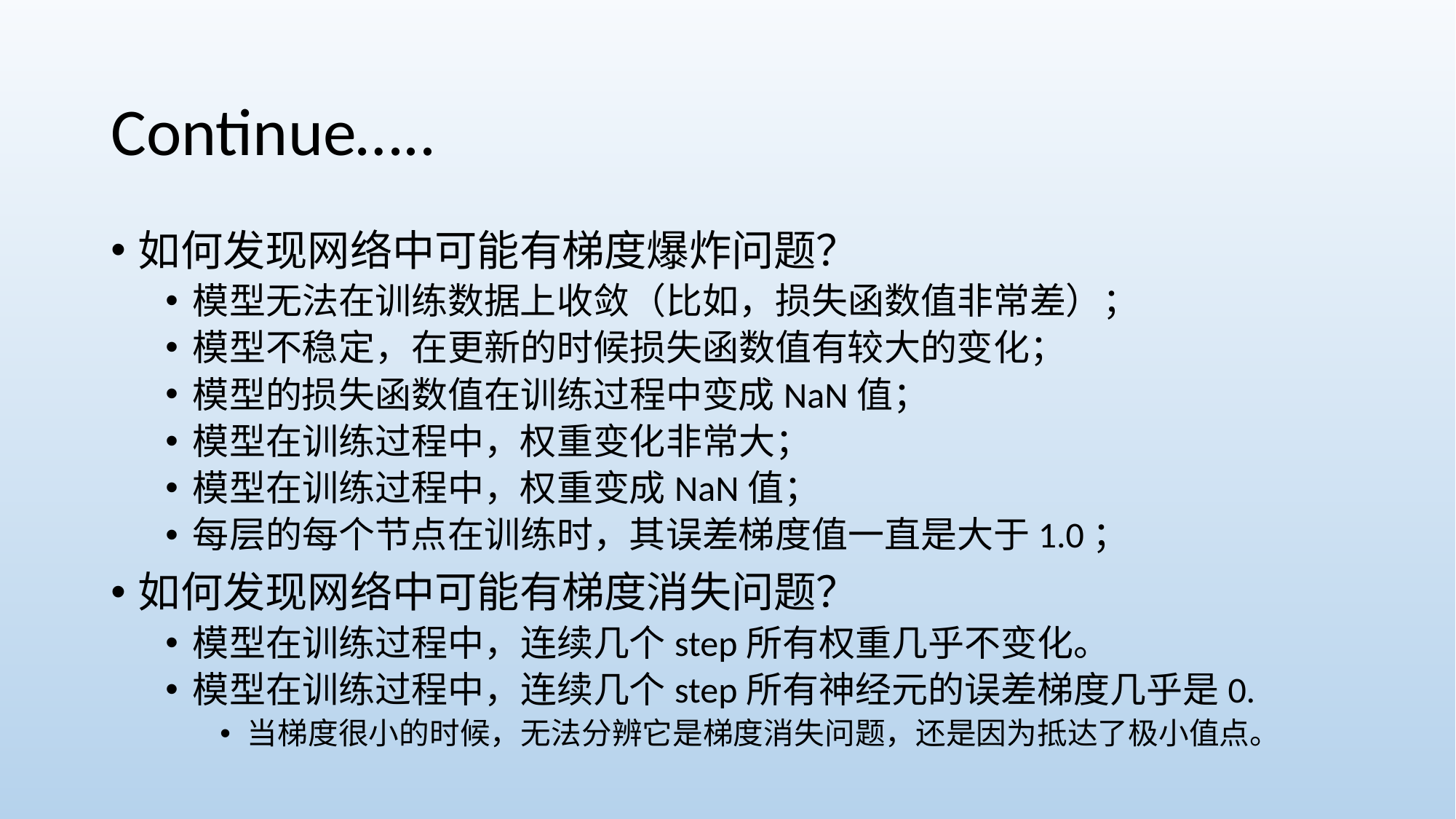

# Continue…..
如何发现网络中可能有梯度爆炸问题？
模型无法在训练数据上收敛（比如，损失函数值非常差）；
模型不稳定，在更新的时候损失函数值有较大的变化；
模型的损失函数值在训练过程中变成NaN值；
模型在训练过程中，权重变化非常大；
模型在训练过程中，权重变成NaN值；
每层的每个节点在训练时，其误差梯度值一直是大于1.0；
如何发现网络中可能有梯度消失问题？
模型在训练过程中，连续几个step所有权重几乎不变化。
模型在训练过程中，连续几个step所有神经元的误差梯度几乎是0.
当梯度很小的时候，无法分辨它是梯度消失问题，还是因为抵达了极小值点。